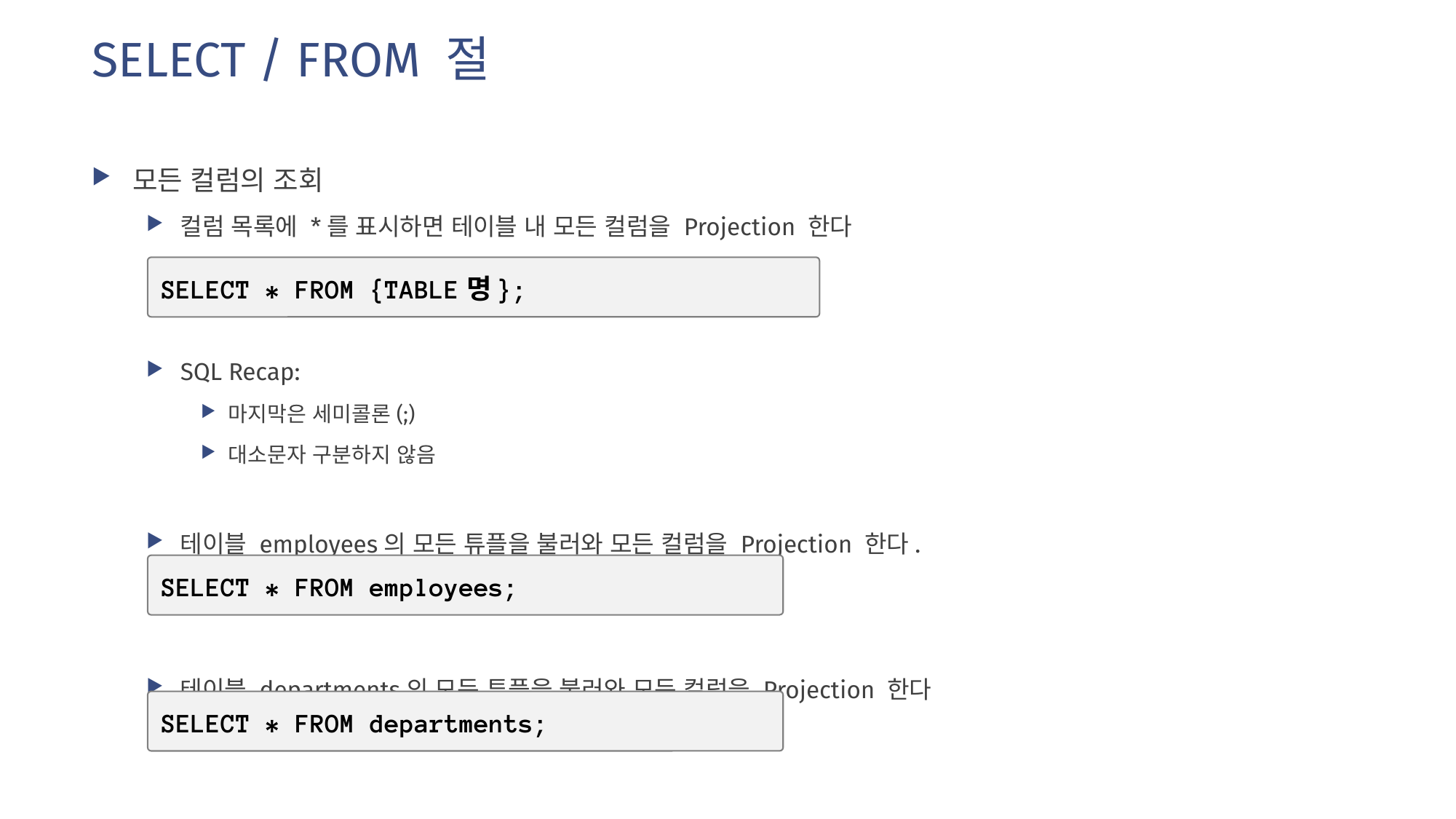

# SELECT / FROM 절
모든 컬럼의 조회
컬럼 목록에 *를 표시하면 테이블 내 모든 컬럼을 Projection 한다

SQL Recap:
마지막은 세미콜론(;)
대소문자 구분하지 않음

테이블 employees의 모든 튜플을 불러와 모든 컬럼을 Projection 한다.

테이블 departments의 모든 튜플을 불러와 모든 컬럼을 Projection 한다
SELECT * FROM {TABLE명};
SELECT * FROM employees;
SELECT * FROM departments;